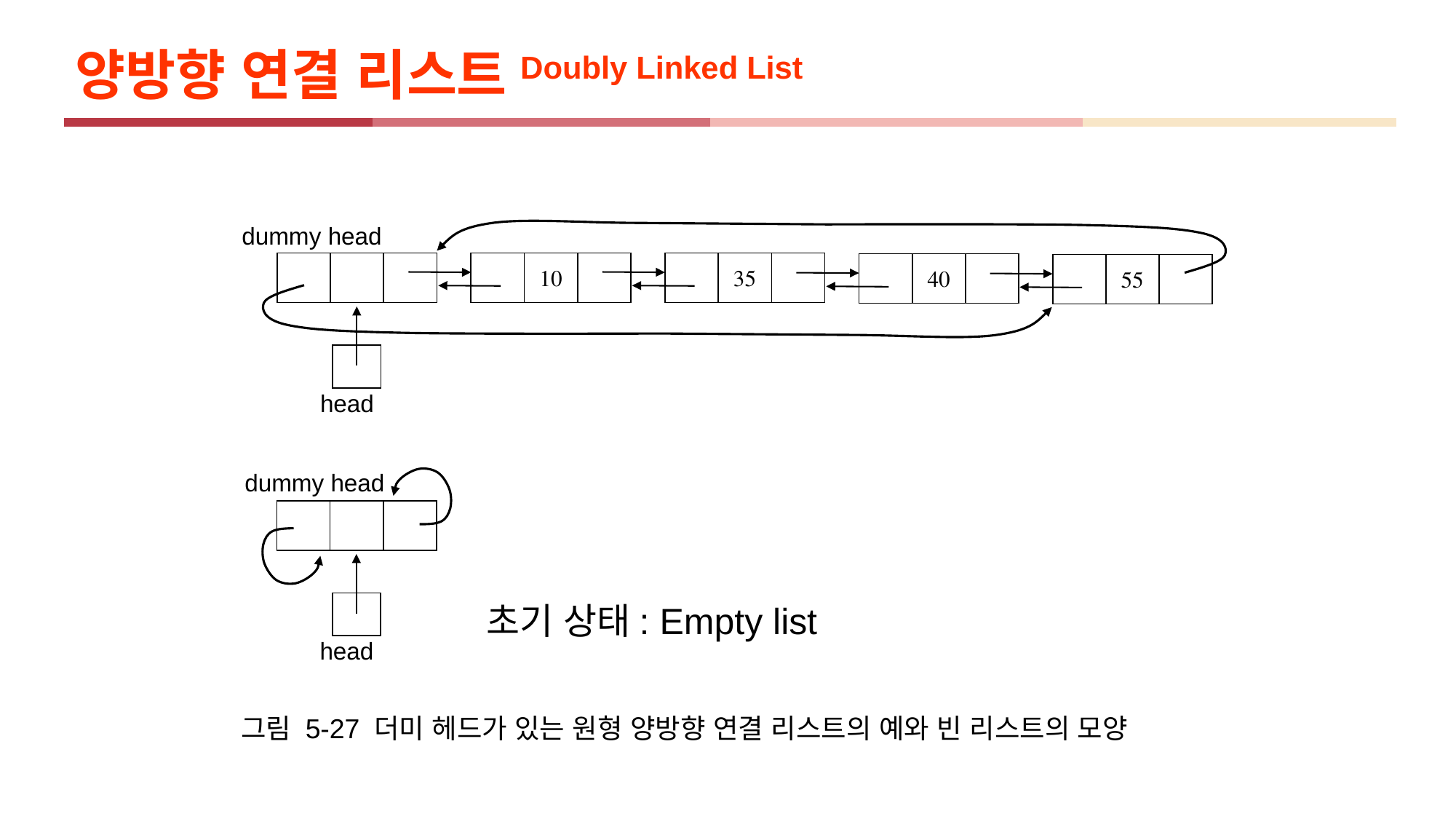

양방향 연결 리스트Doubly Linked List
dummy head

|  |  |  |
| --- | --- | --- |
|  | 10 |  |
| --- | --- | --- |
|  | 35 |  |
| --- | --- | --- |
|  | 40 |  |
| --- | --- | --- |
|  | 55 |  |
| --- | --- | --- |

|  |
| --- |
head
dummy head

|  |  |  |
| --- | --- | --- |

|  |
| --- |
초기 상태: Empty list
head
그림 5-27 더미 헤드가 있는 원형 양방향 연결 리스트의 예와 빈 리스트의 모양